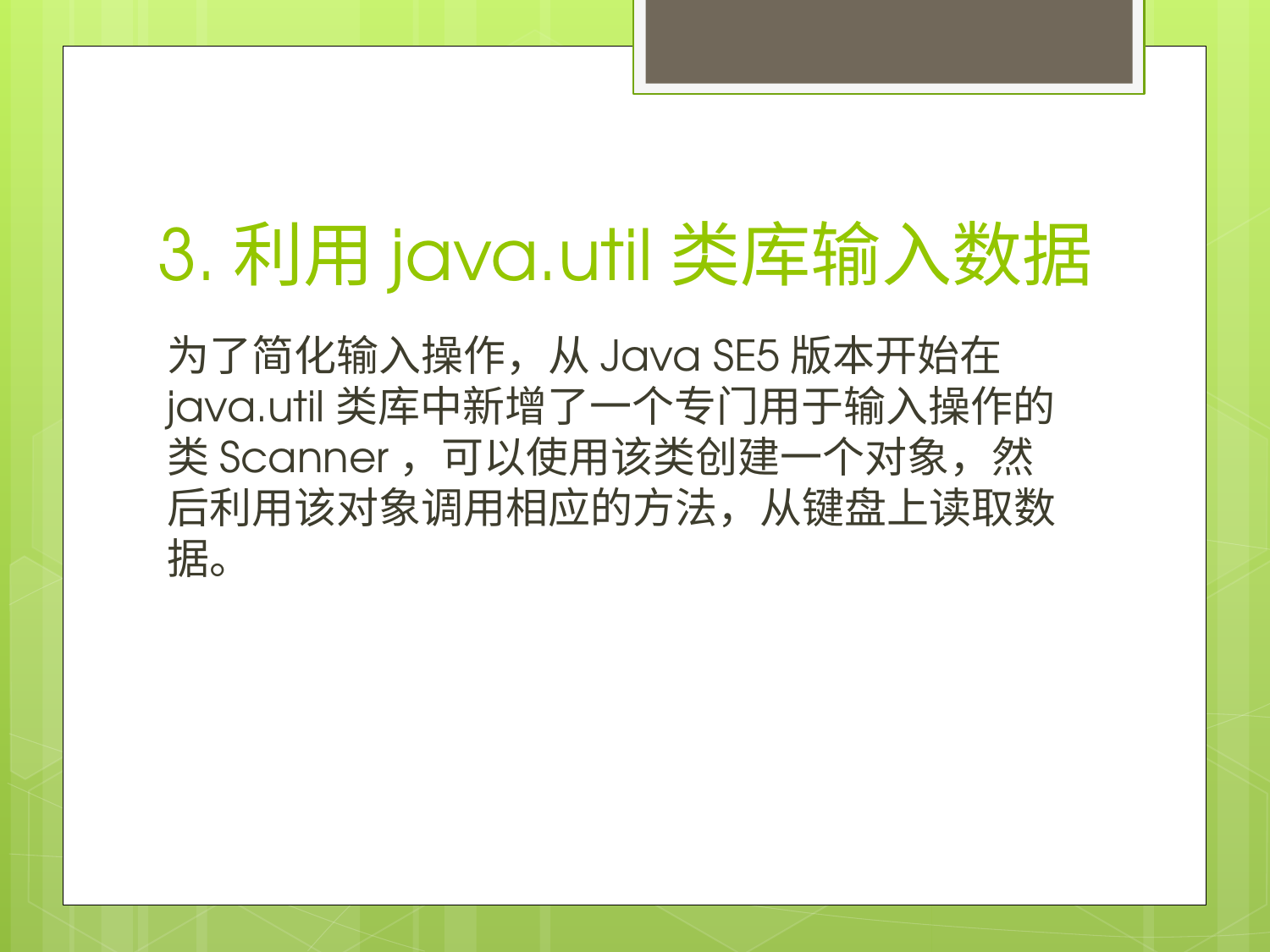

# 3.利用java.util类库输入数据
为了简化输入操作，从Java SE5版本开始在java.util类库中新增了一个专门用于输入操作的类Scanner，可以使用该类创建一个对象，然后利用该对象调用相应的方法，从键盘上读取数据。